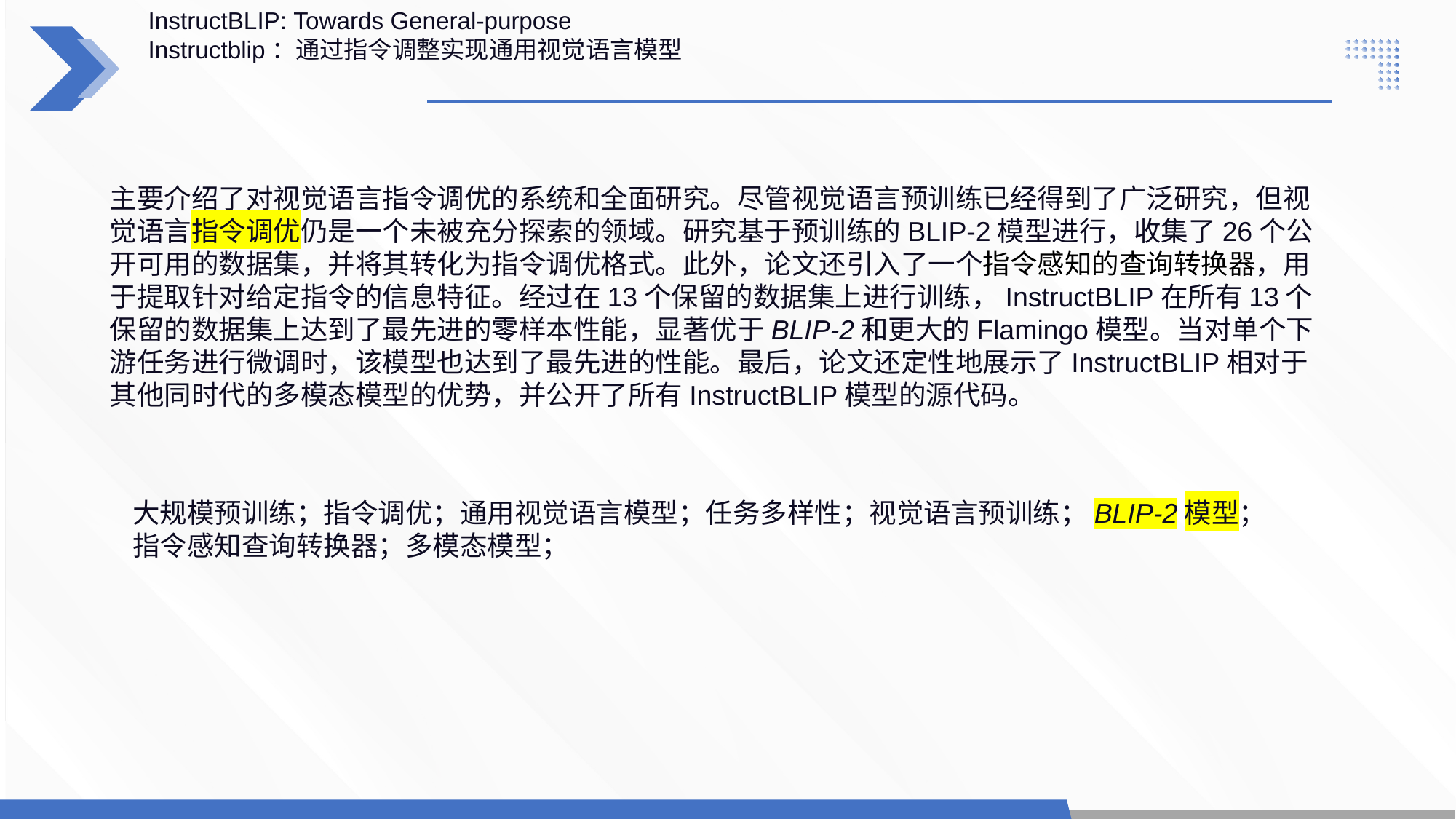

InstructBLIP: Towards General-purpose
Instructblip：通过指令调整实现通用视觉语言模型
主要介绍了对视觉语言指令调优的系统和全面研究。尽管视觉语言预训练已经得到了广泛研究，但视觉语言指令调优仍是一个未被充分探索的领域。研究基于预训练的BLIP-2模型进行，收集了26个公开可用的数据集，并将其转化为指令调优格式。此外，论文还引入了一个指令感知的查询转换器，用于提取针对给定指令的信息特征。经过在13个保留的数据集上进行训练，InstructBLIP在所有13个保留的数据集上达到了最先进的零样本性能，显著优于BLIP-2和更大的Flamingo模型。当对单个下游任务进行微调时，该模型也达到了最先进的性能。最后，论文还定性地展示了InstructBLIP相对于其他同时代的多模态模型的优势，并公开了所有InstructBLIP模型的源代码。
大规模预训练；指令调优；通用视觉语言模型；任务多样性；视觉语言预训练；BLIP-2模型；指令感知查询转换器；多模态模型；